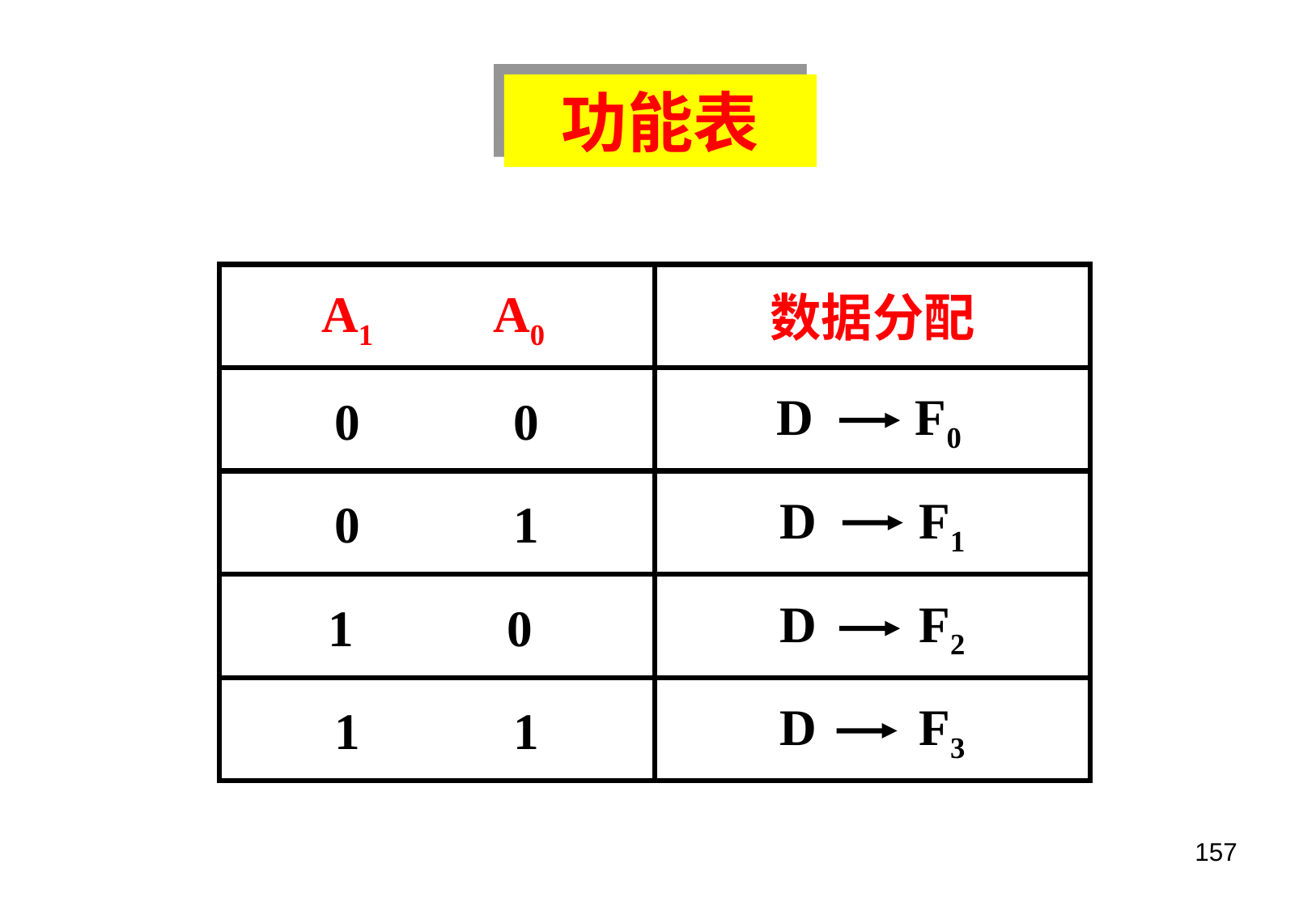

功能表
A1                A0

数据分配

0            0

D        F0

0            1

D        F1

1            0

D        F2

1            1

D        F3

157